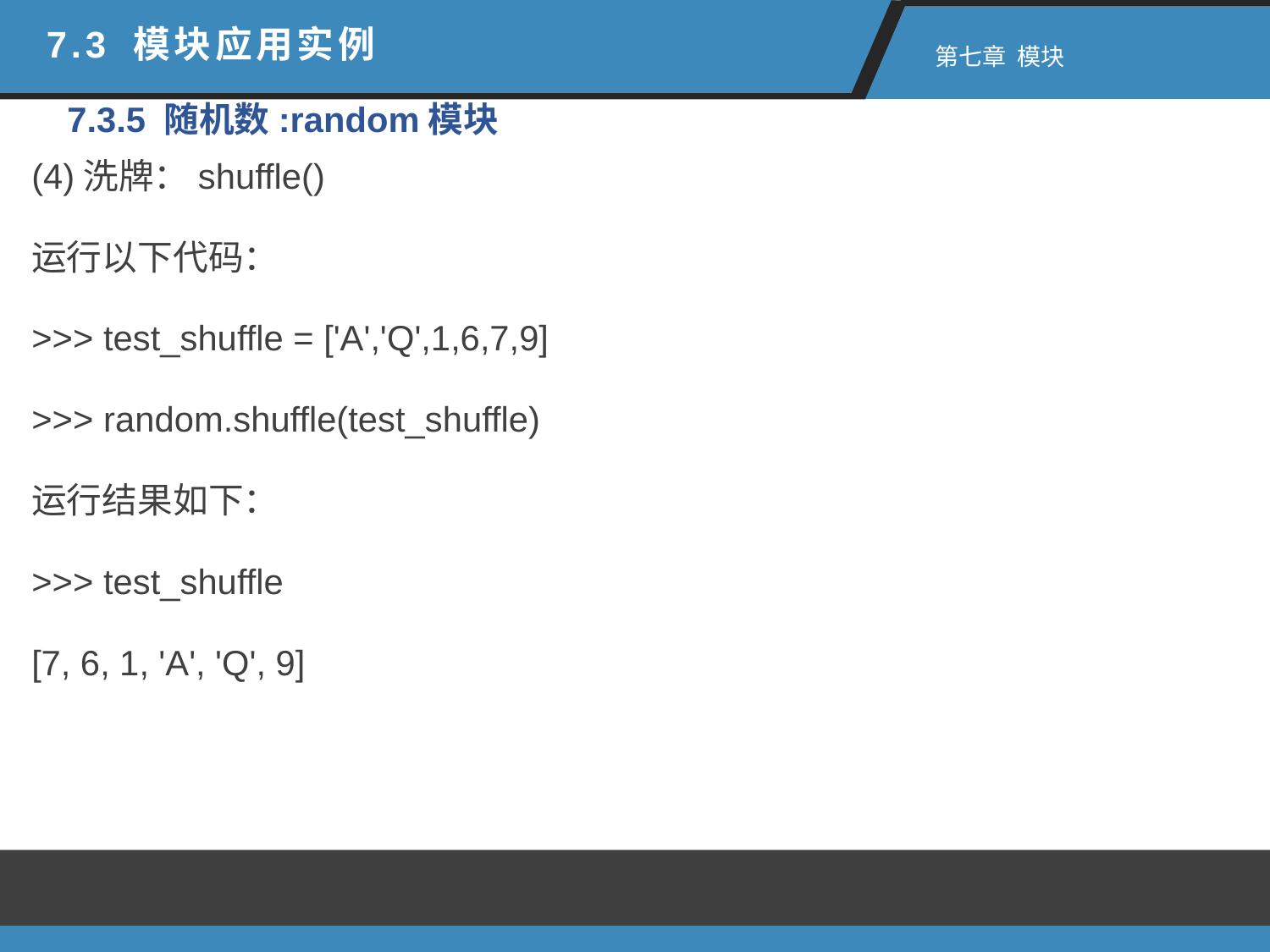

7.3 模块应用实例
  第七章  模块
7.3.5 随机数:random模块
(4)洗牌：shuffle()
运行以下代码：
>>> test_shuffle = ['A','Q',1,6,7,9]
>>> random.shuffle(test_shuffle)
运行结果如下：
>>> test_shuffle
[7, 6, 1, 'A', 'Q', 9]